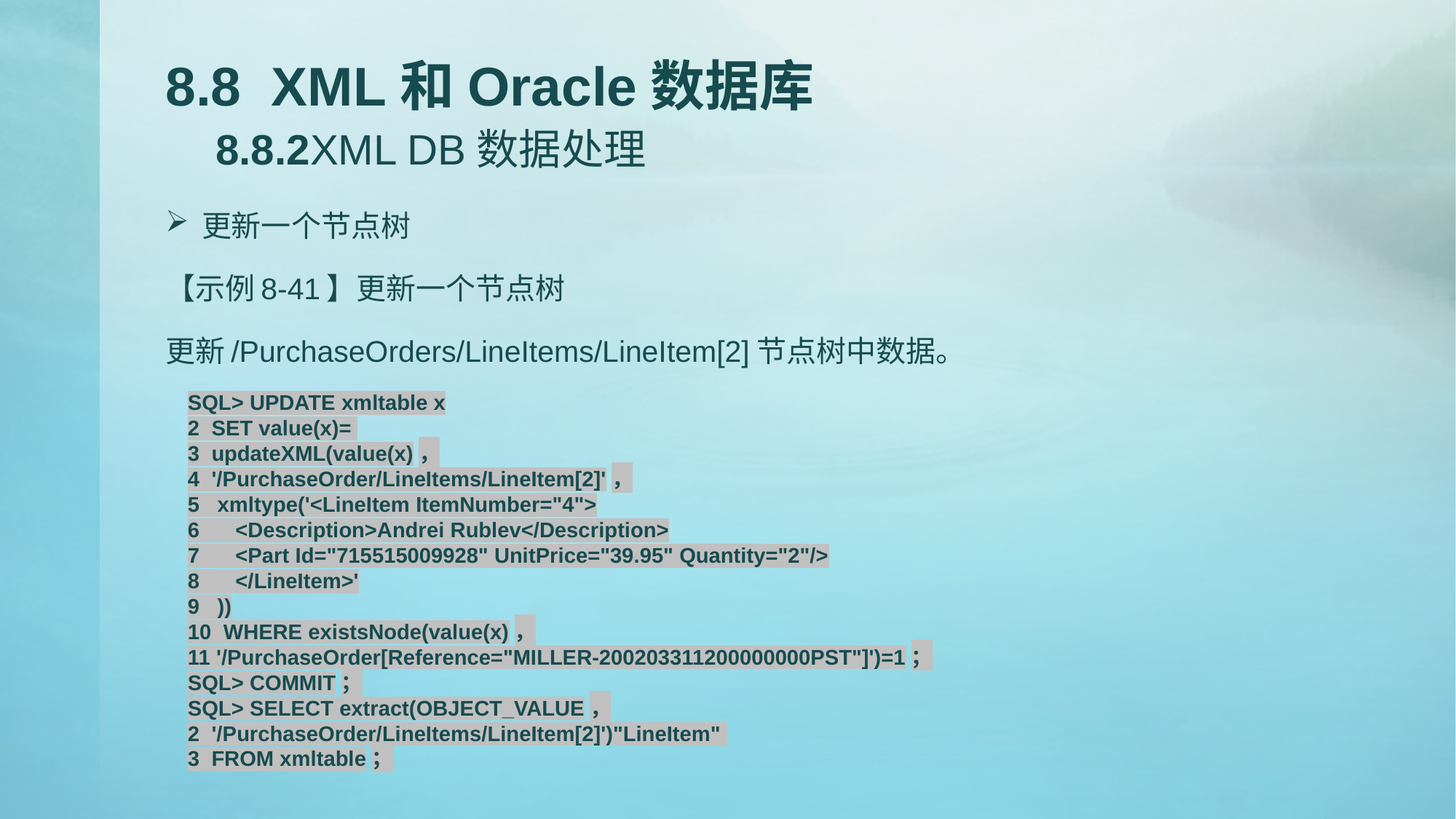

# 8.8  XML和Oracle数据库 8.8.2XML DB数据处理
更新一个节点树
【示例8-41】更新一个节点树
更新/PurchaseOrders/LineItems/LineItem[2]节点树中数据。
SQL> UPDATE xmltable x
2  SET value(x)=
3  updateXML(value(x)，
4  '/PurchaseOrder/LineItems/LineItem[2]'，
5   xmltype('<LineItem ItemNumber="4">
6      <Description>Andrei Rublev</Description>
7      <Part Id="715515009928" UnitPrice="39.95" Quantity="2"/>
8      </LineItem>'
9   ))
10  WHERE existsNode(value(x)，
11 '/PurchaseOrder[Reference="MILLER-200203311200000000PST"]')=1；
SQL> COMMIT；
SQL> SELECT extract(OBJECT_VALUE，
2  '/PurchaseOrder/LineItems/LineItem[2]')"LineItem"
3  FROM xmltable；